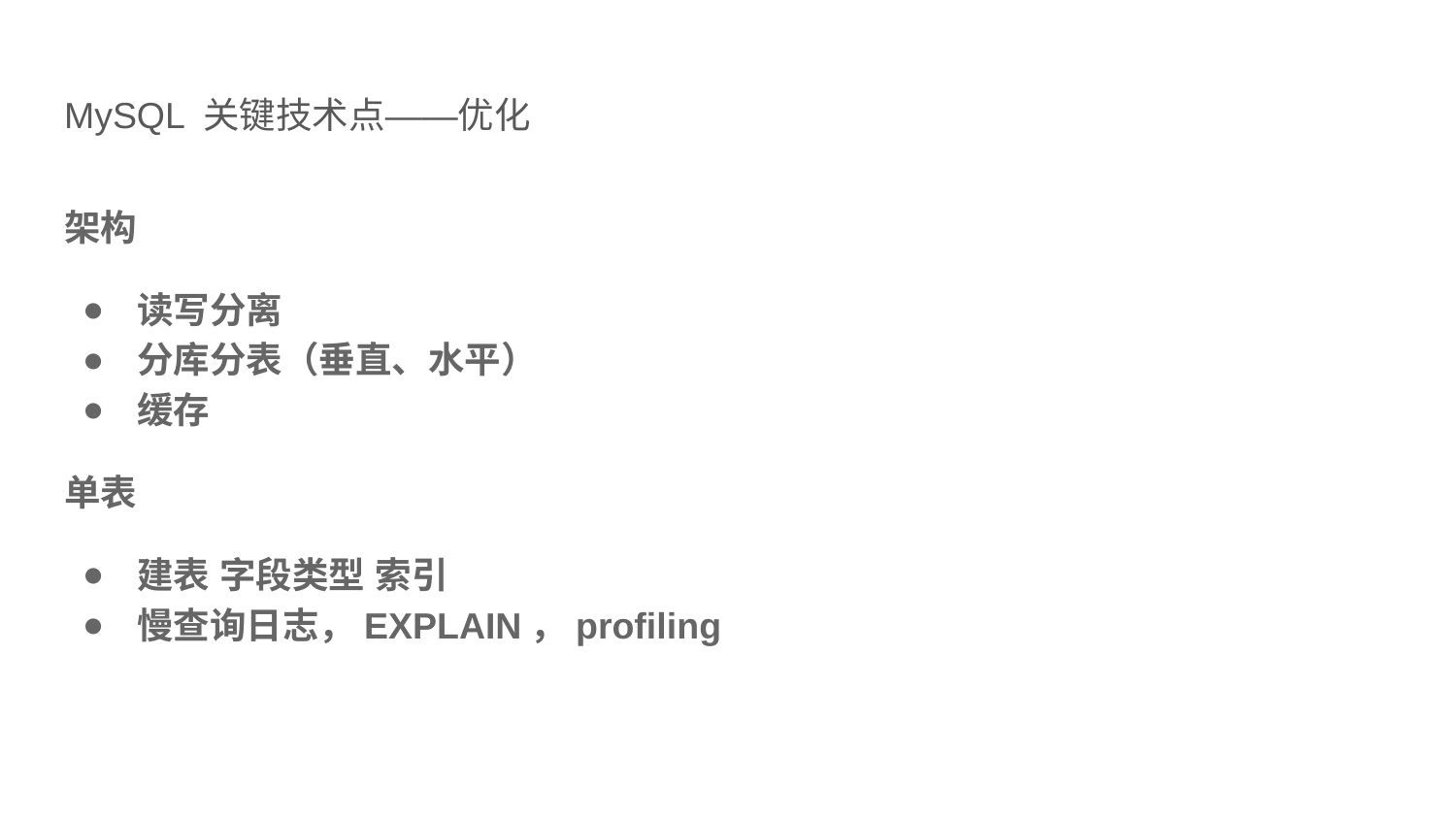

# MySQL 关键技术点——优化
架构
读写分离
分库分表（垂直、水平）
缓存
单表
建表 字段类型 索引
慢查询日志，EXPLAIN，profiling